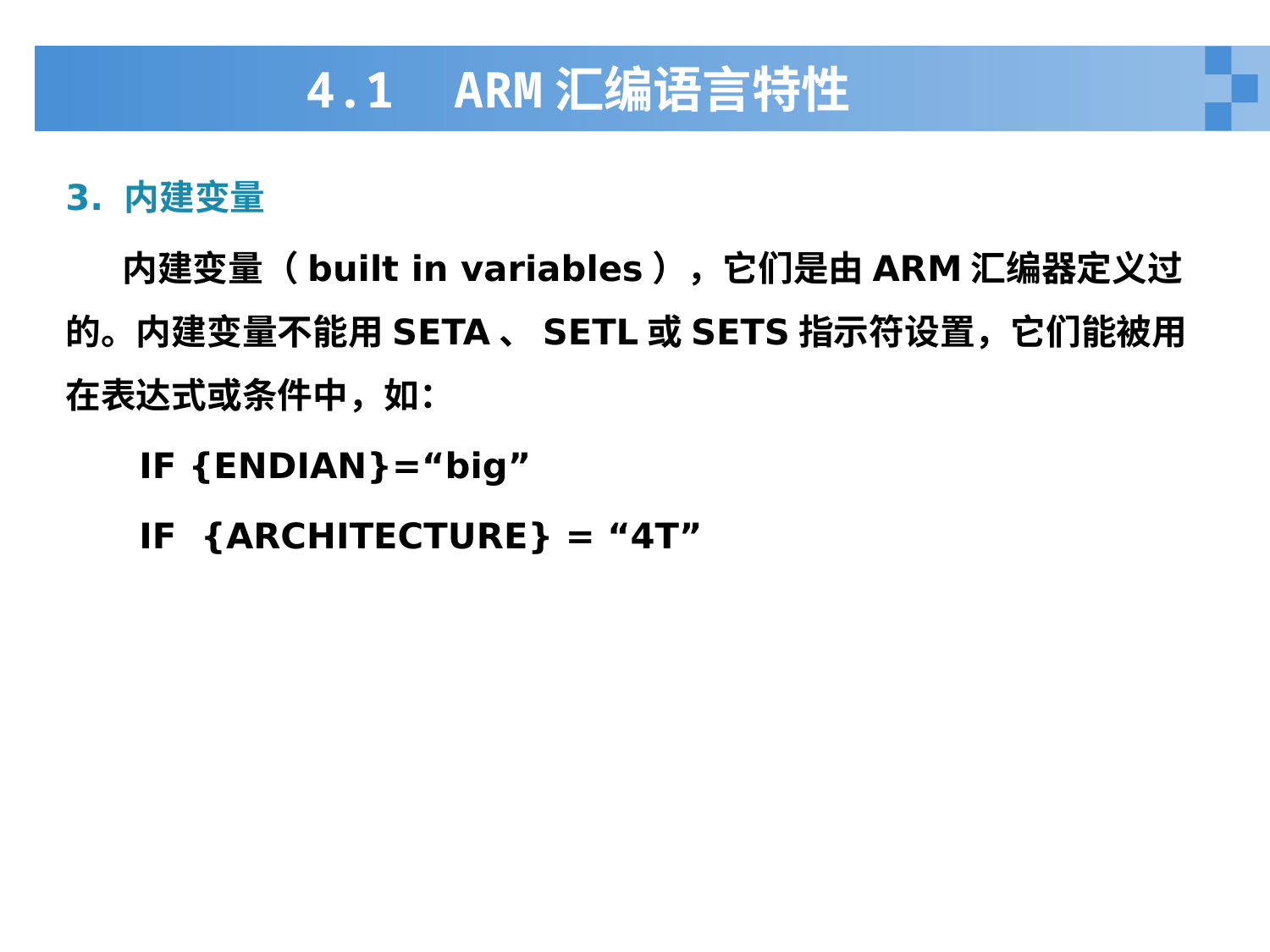

# 4.1  ARM汇编语言特性
3. 内建变量
      内建变量（built in variables），它们是由ARM汇编器定义过的。内建变量不能用SETA、SETL或SETS指示符设置，它们能被用在表达式或条件中，如：
      IF {ENDIAN}=“big”
      IF  {ARCHITECTURE} = “4T”